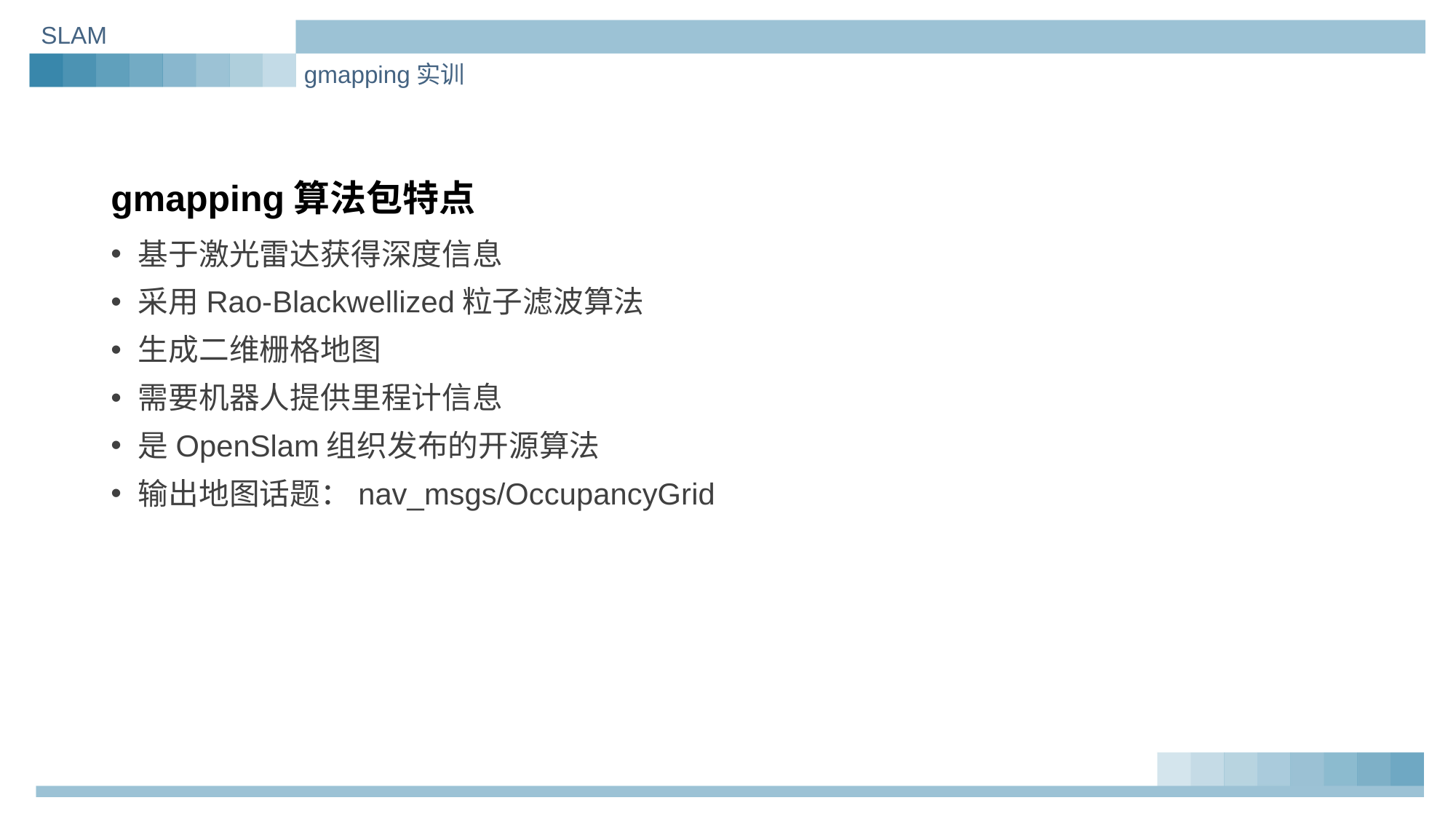

SLAM
gmapping实训
# gmapping算法包特点
基于激光雷达获得深度信息
采用Rao-Blackwellized粒子滤波算法
生成二维栅格地图
需要机器人提供里程计信息
是OpenSlam组织发布的开源算法
输出地图话题：nav_msgs/OccupancyGrid